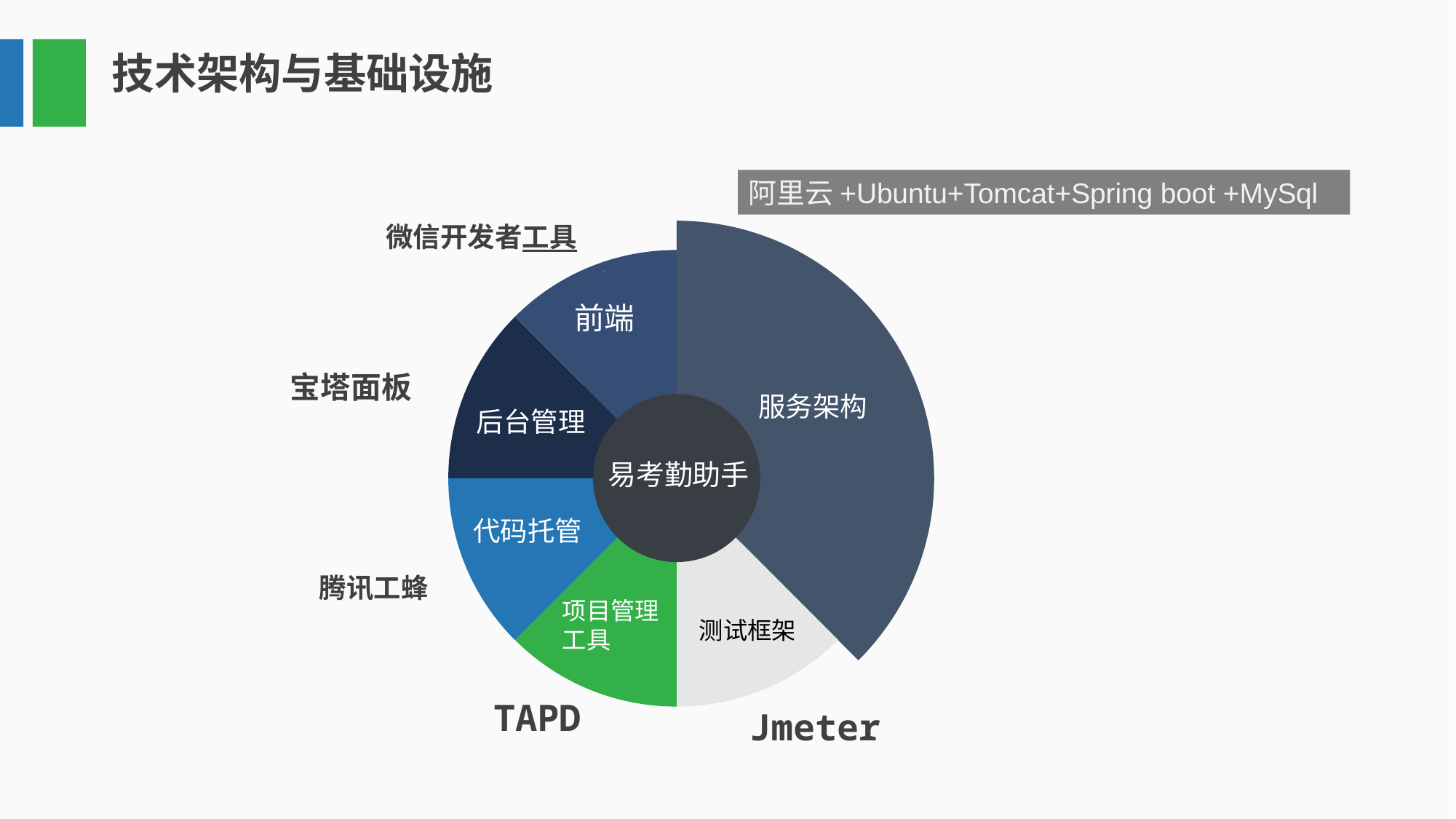

技术架构与基础设施
阿里云+Ubuntu+Tomcat+Spring boot +MySql

微信开发者工具
.

前端

宝塔面板
服务架构

后台管理
易考勤助手

代码托管
腾讯工蜂
项目管理工具
测试框架
TAPD
Jmeter